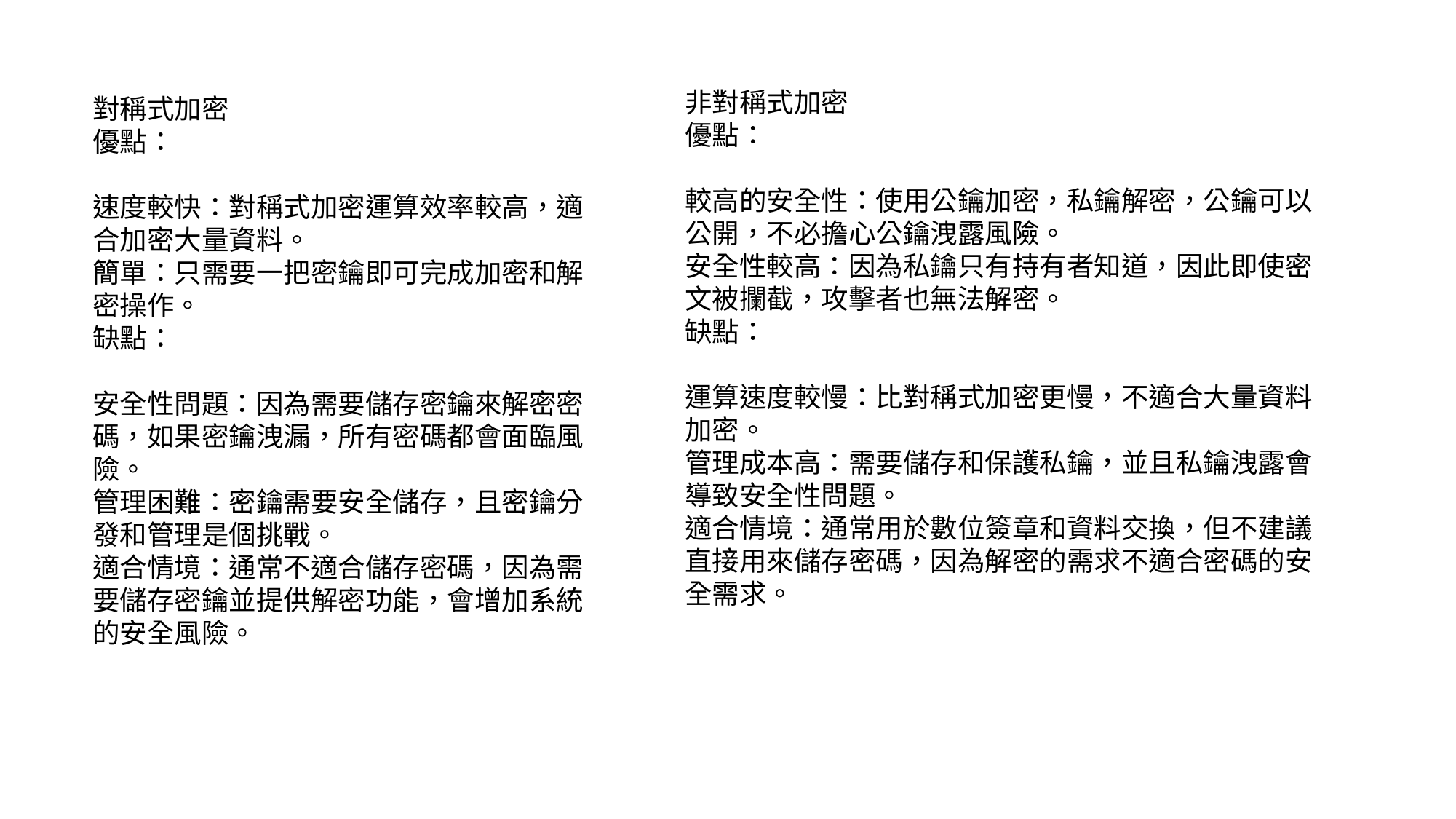

非對稱式加密
優點：

較高的安全性：使用公鑰加密，私鑰解密，公鑰可以公開，不必擔心公鑰洩露風險。
安全性較高：因為私鑰只有持有者知道，因此即使密文被攔截，攻擊者也無法解密。
缺點：

運算速度較慢：比對稱式加密更慢，不適合大量資料加密。
管理成本高：需要儲存和保護私鑰，並且私鑰洩露會導致安全性問題。
適合情境：通常用於數位簽章和資料交換，但不建議直接用來儲存密碼，因為解密的需求不適合密碼的安全需求。
對稱式加密
優點：

速度較快：對稱式加密運算效率較高，適合加密大量資料。
簡單：只需要一把密鑰即可完成加密和解密操作。
缺點：

安全性問題：因為需要儲存密鑰來解密密碼，如果密鑰洩漏，所有密碼都會面臨風險。
管理困難：密鑰需要安全儲存，且密鑰分發和管理是個挑戰。
適合情境：通常不適合儲存密碼，因為需要儲存密鑰並提供解密功能，會增加系統的安全風險。